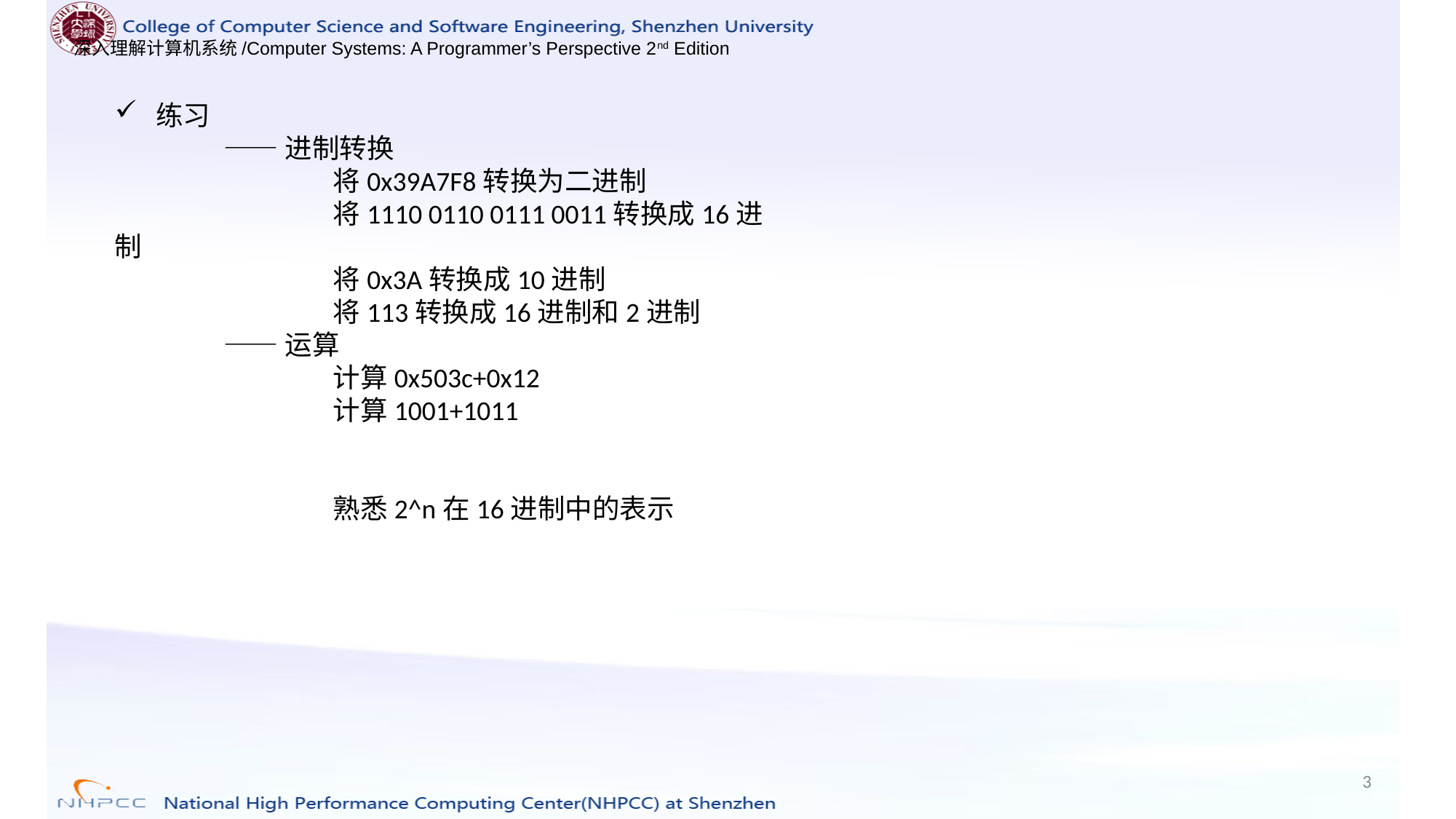

练习
	——进制转换
		将0x39A7F8转换为二进制
		将1110 0110 0111 0011转换成16进制
		将0x3A转换成10进制
		将113转换成16进制和2进制
	——运算
		计算0x503c+0x12
		计算1001+1011

		熟悉2^n在16进制中的表示
3